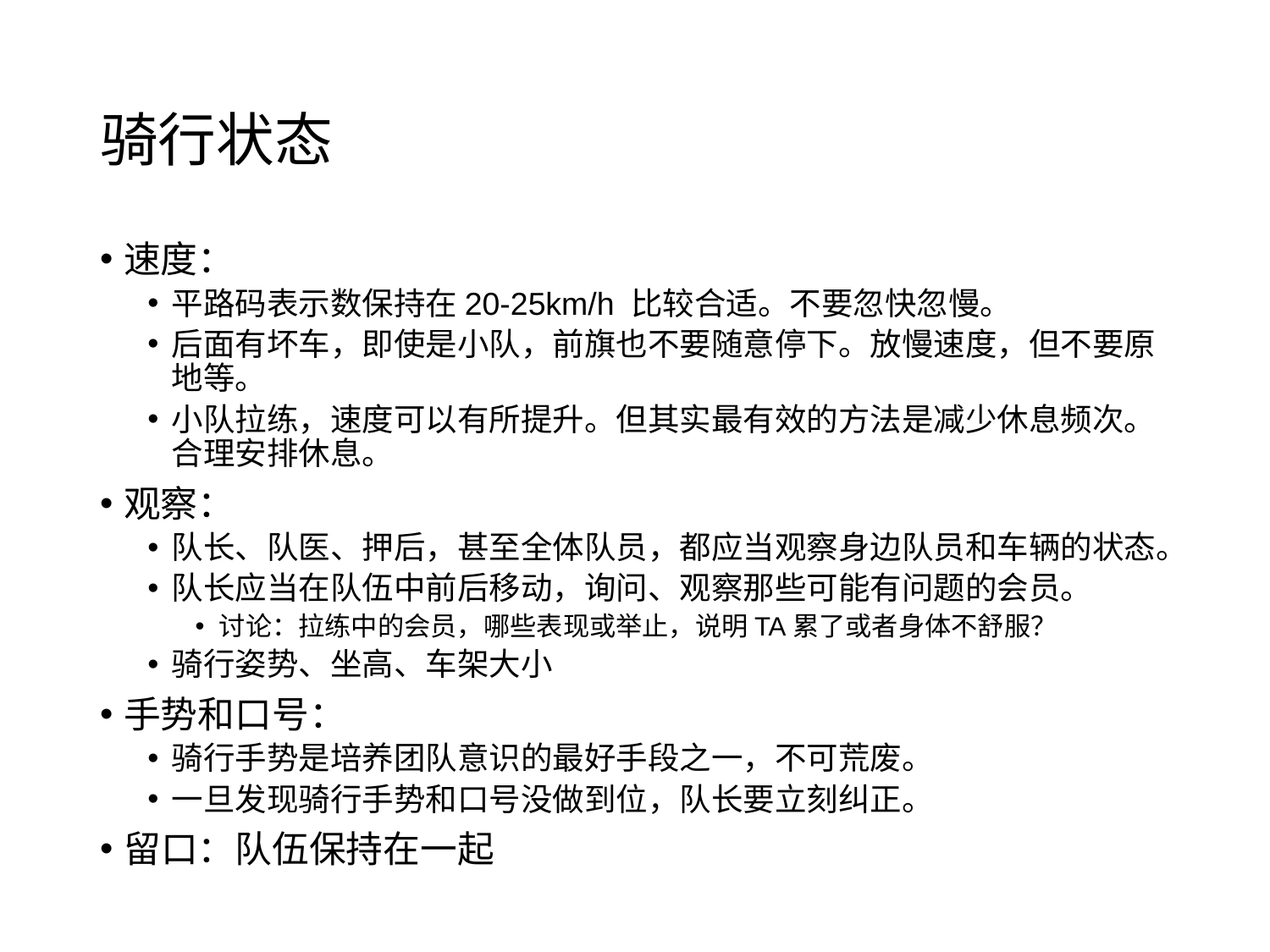

# 骑行状态
速度：
平路码表示数保持在20-25km/h 比较合适。不要忽快忽慢。
后面有坏车，即使是小队，前旗也不要随意停下。放慢速度，但不要原地等。
小队拉练，速度可以有所提升。但其实最有效的方法是减少休息频次。合理安排休息。
观察：
队长、队医、押后，甚至全体队员，都应当观察身边队员和车辆的状态。
队长应当在队伍中前后移动，询问、观察那些可能有问题的会员。
讨论：拉练中的会员，哪些表现或举止，说明TA累了或者身体不舒服？
骑行姿势、坐高、车架大小
手势和口号：
骑行手势是培养团队意识的最好手段之一，不可荒废。
一旦发现骑行手势和口号没做到位，队长要立刻纠正。
留口：队伍保持在一起